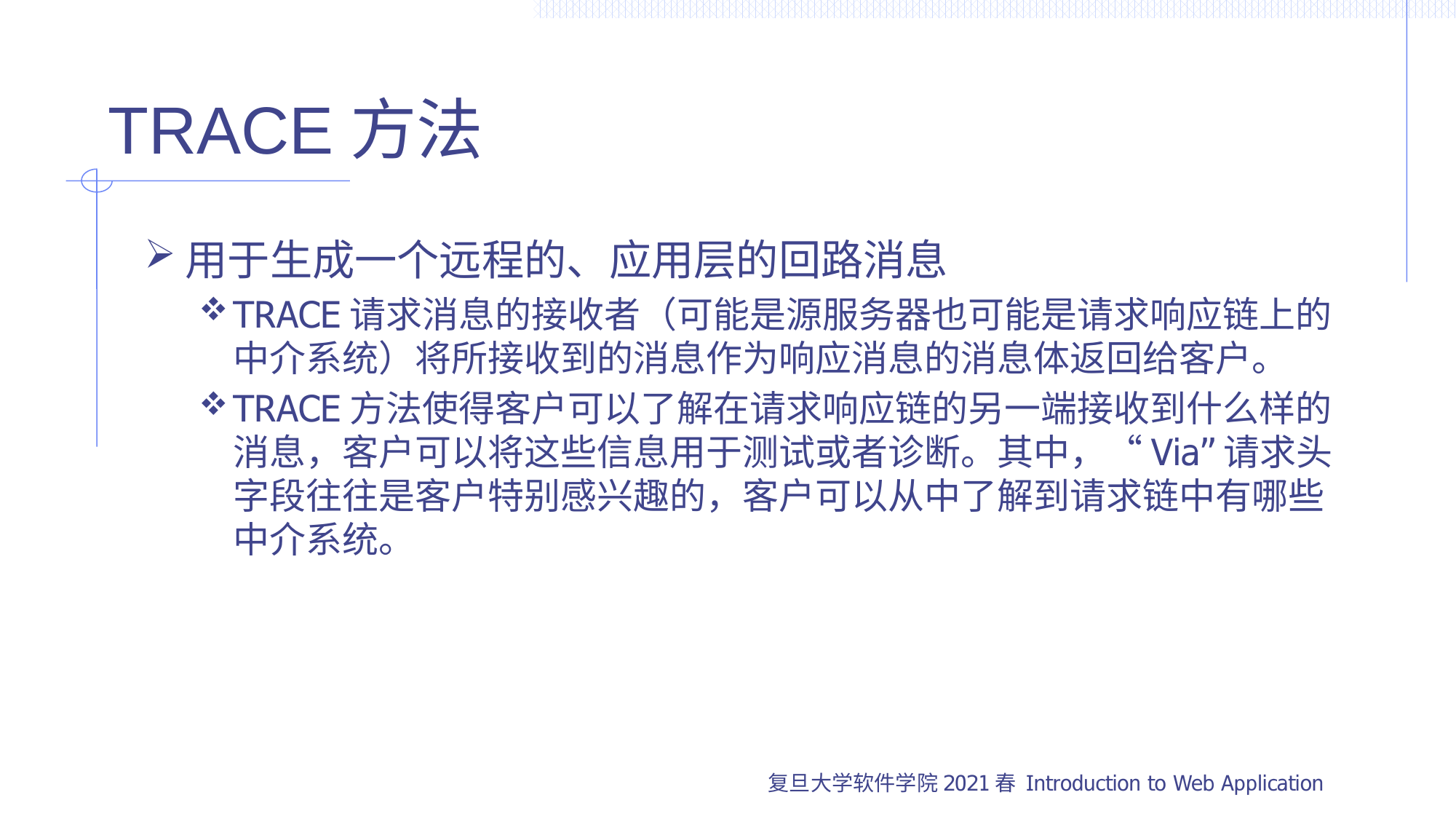

# TRACE方法
用于生成一个远程的、应用层的回路消息
TRACE请求消息的接收者（可能是源服务器也可能是请求响应链上的中介系统）将所接收到的消息作为响应消息的消息体返回给客户。
TRACE方法使得客户可以了解在请求响应链的另一端接收到什么样的消息，客户可以将这些信息用于测试或者诊断。其中，“Via”请求头字段往往是客户特别感兴趣的，客户可以从中了解到请求链中有哪些中介系统。